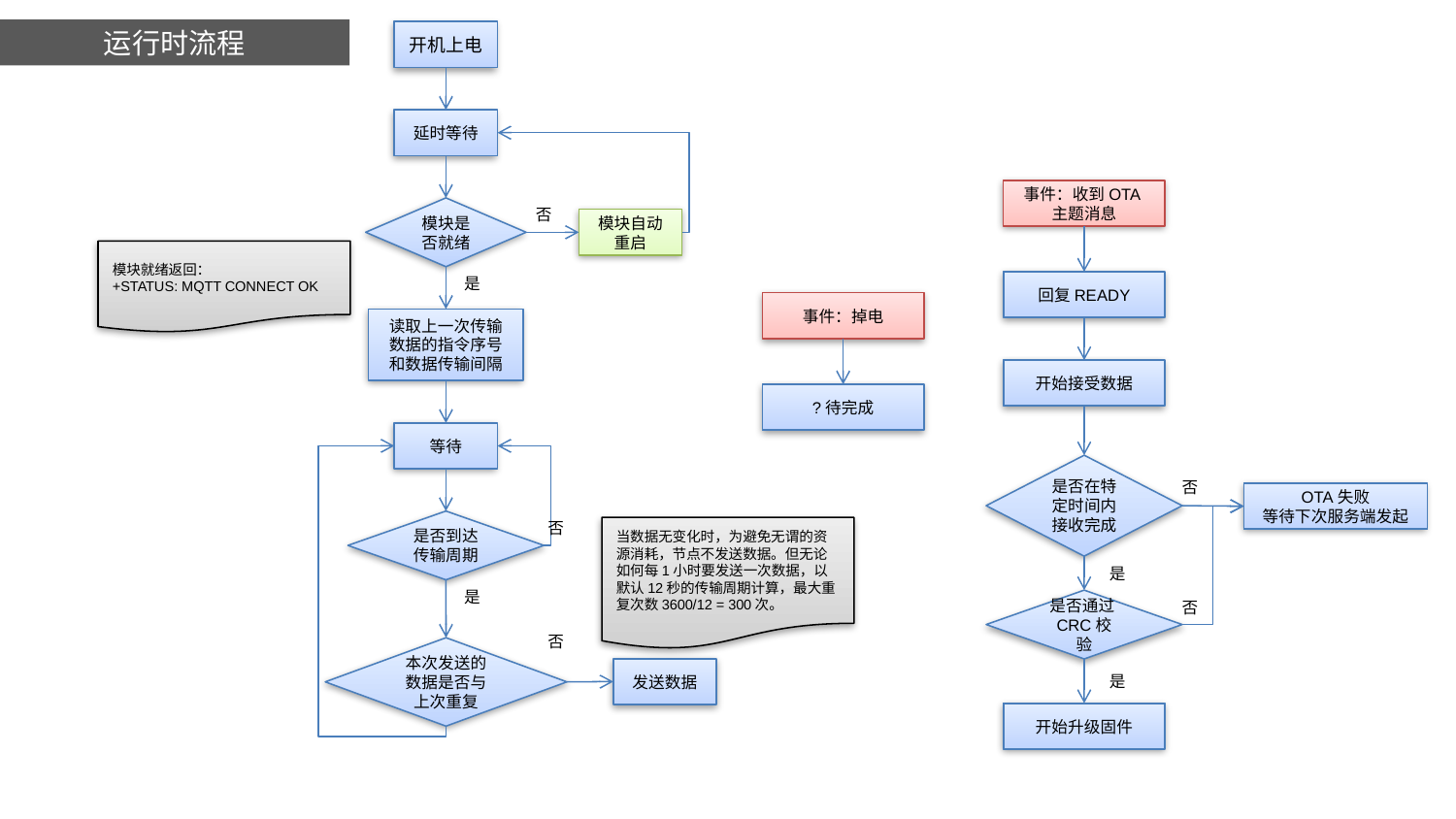

运行时流程
开机上电
延时等待
事件：收到OTA主题消息
模块是否就绪
否
模块自动重启
模块就绪返回：
+STATUS: MQTT CONNECT OK
是
回复READY
事件：掉电
读取上一次传输数据的指令序号和数据传输间隔
开始接受数据
?待完成
等待
是否在特定时间内接收完成
否
OTA失败
等待下次服务端发起
是否到达传输周期
否
当数据无变化时，为避免无谓的资源消耗，节点不发送数据。但无论如何每1小时要发送一次数据，以默认12秒的传输周期计算，最大重复次数3600/12 = 300次。
是
是
是否通过CRC校验
否
否
本次发送的数据是否与上次重复
发送数据
是
开始升级固件